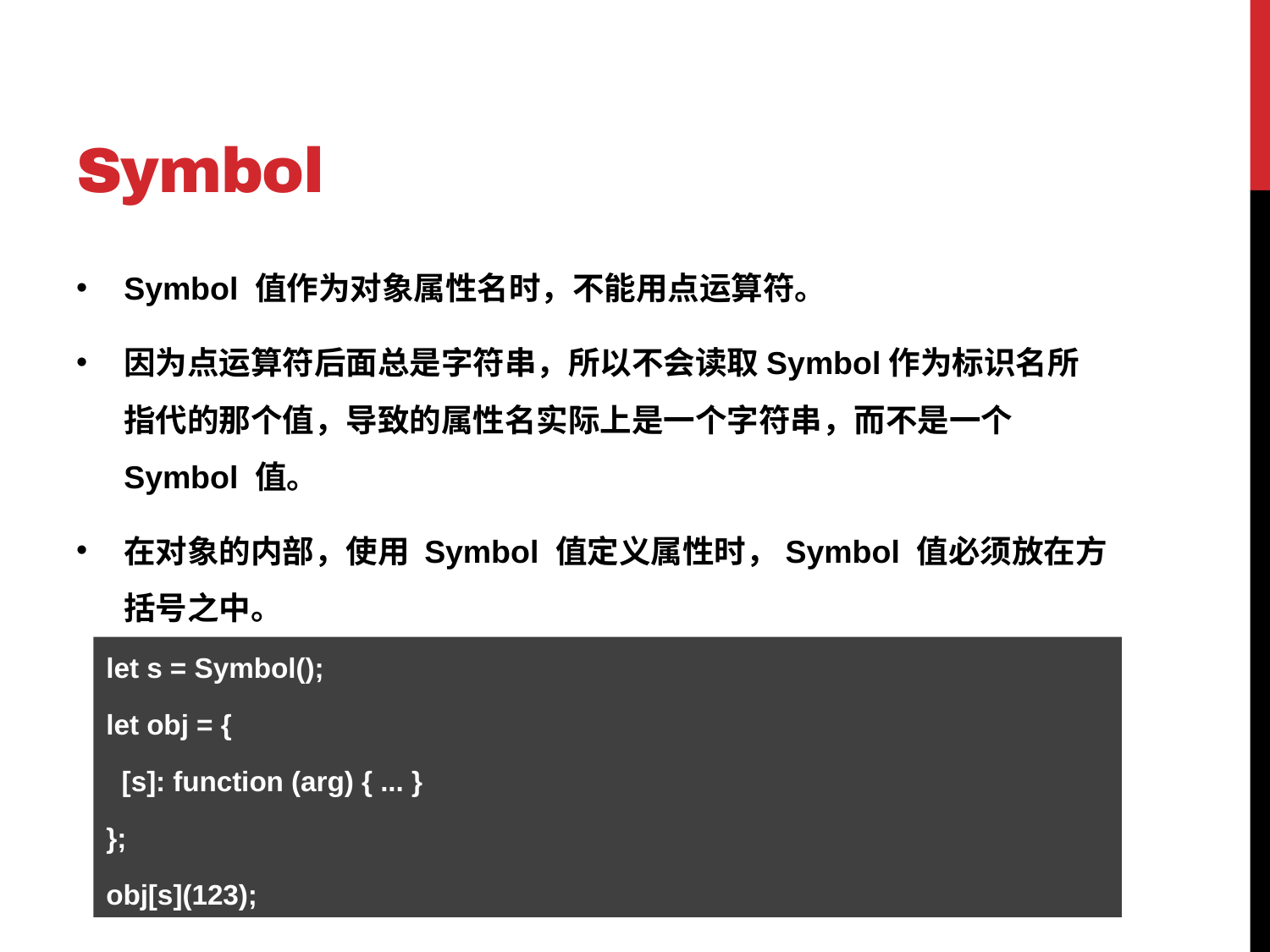

# Symbol
Symbol 值作为对象属性名时，不能用点运算符。
因为点运算符后面总是字符串，所以不会读取Symbol作为标识名所指代的那个值，导致的属性名实际上是一个字符串，而不是一个 Symbol 值。
在对象的内部，使用 Symbol 值定义属性时，Symbol 值必须放在方括号之中。

let s = Symbol();
let obj = {
  [s]: function (arg) { ... }
};
obj[s](123);